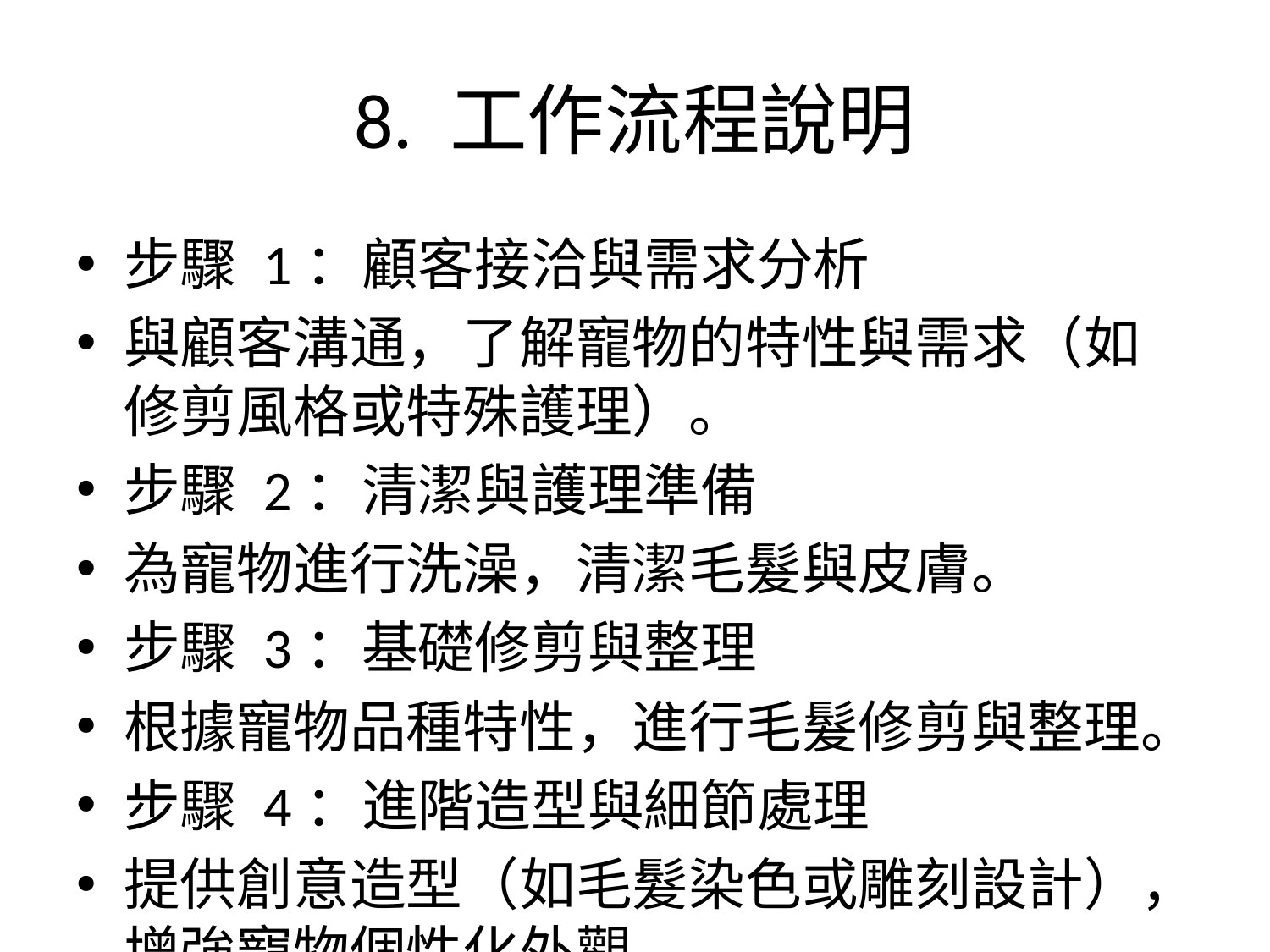

# 8. 工作流程說明
步驟 1：顧客接洽與需求分析
與顧客溝通，了解寵物的特性與需求（如修剪風格或特殊護理）。
步驟 2：清潔與護理準備
為寵物進行洗澡，清潔毛髮與皮膚。
步驟 3：基礎修剪與整理
根據寵物品種特性，進行毛髮修剪與整理。
步驟 4：進階造型與細節處理
提供創意造型（如毛髮染色或雕刻設計），增強寵物個性化外觀。
步驟 5：美容完成與顧客反饋
向顧客展示美容效果，收集反饋以優化服務。
步驟 6：記錄與清潔
記錄美容過程與顧客需求，為下次服務提供參考。